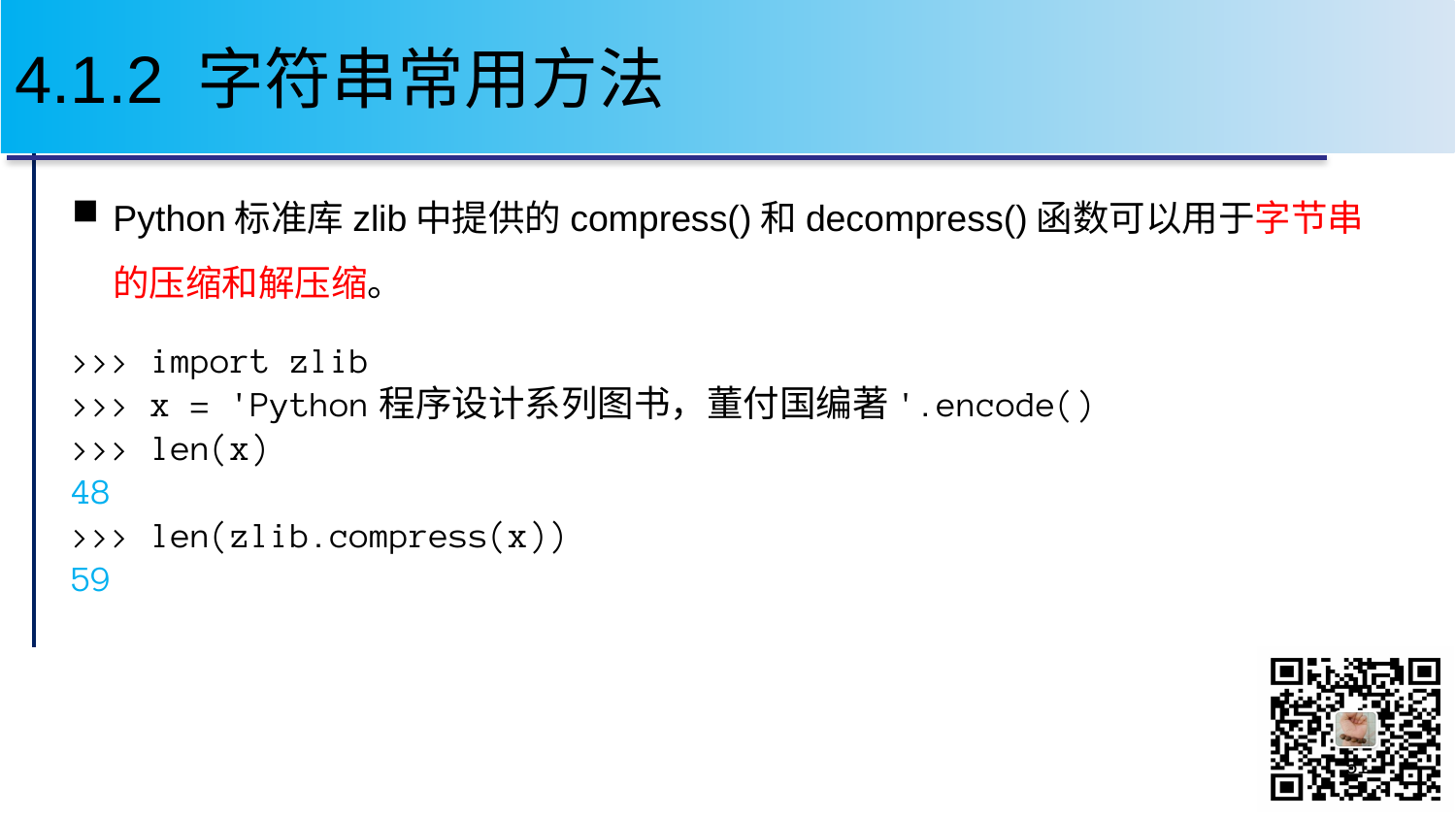

# 4.1.2 字符串常用方法
Python标准库zlib中提供的compress()和decompress()函数可以用于字节串的压缩和解压缩。

>>> import zlib
>>> x = 'Python程序设计系列图书，董付国编著'.encode()
>>> len(x)
48
>>> len(zlib.compress(x))
59

51